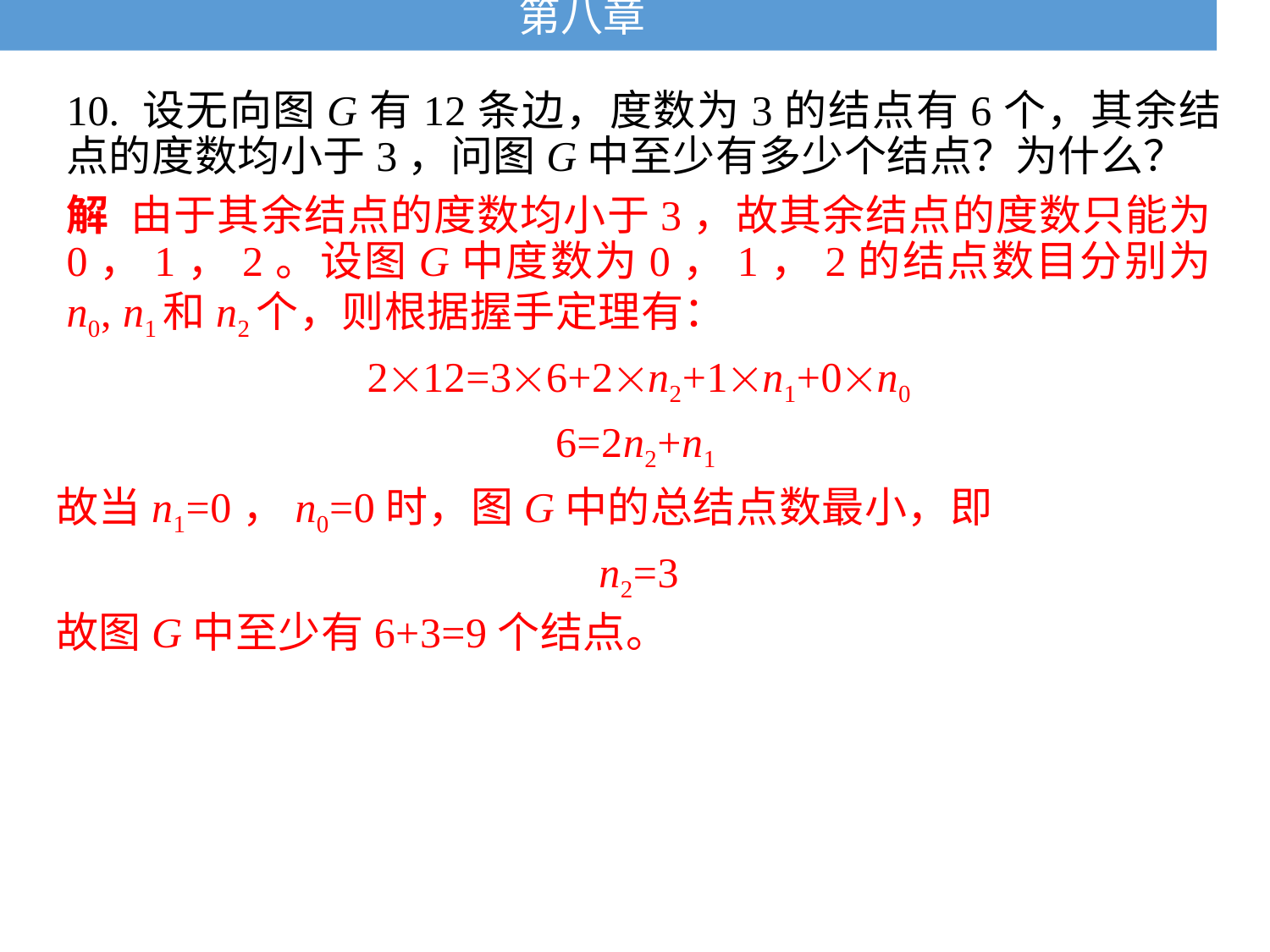

# 第八章
10. 设无向图G有12条边，度数为3的结点有6个，其余结点的度数均小于3，问图G中至少有多少个结点？为什么？
解  由于其余结点的度数均小于3，故其余结点的度数只能为0，1，2。设图G中度数为0，1，2的结点数目分别为n0, n1和n2个，则根据握手定理有：
2×12=3×6+2×n2+1×n1+0×n0
6=2n2+n1
故当n1=0，n0=0时，图G中的总结点数最小，即
n2=3
故图G中至少有6+3=9个结点。